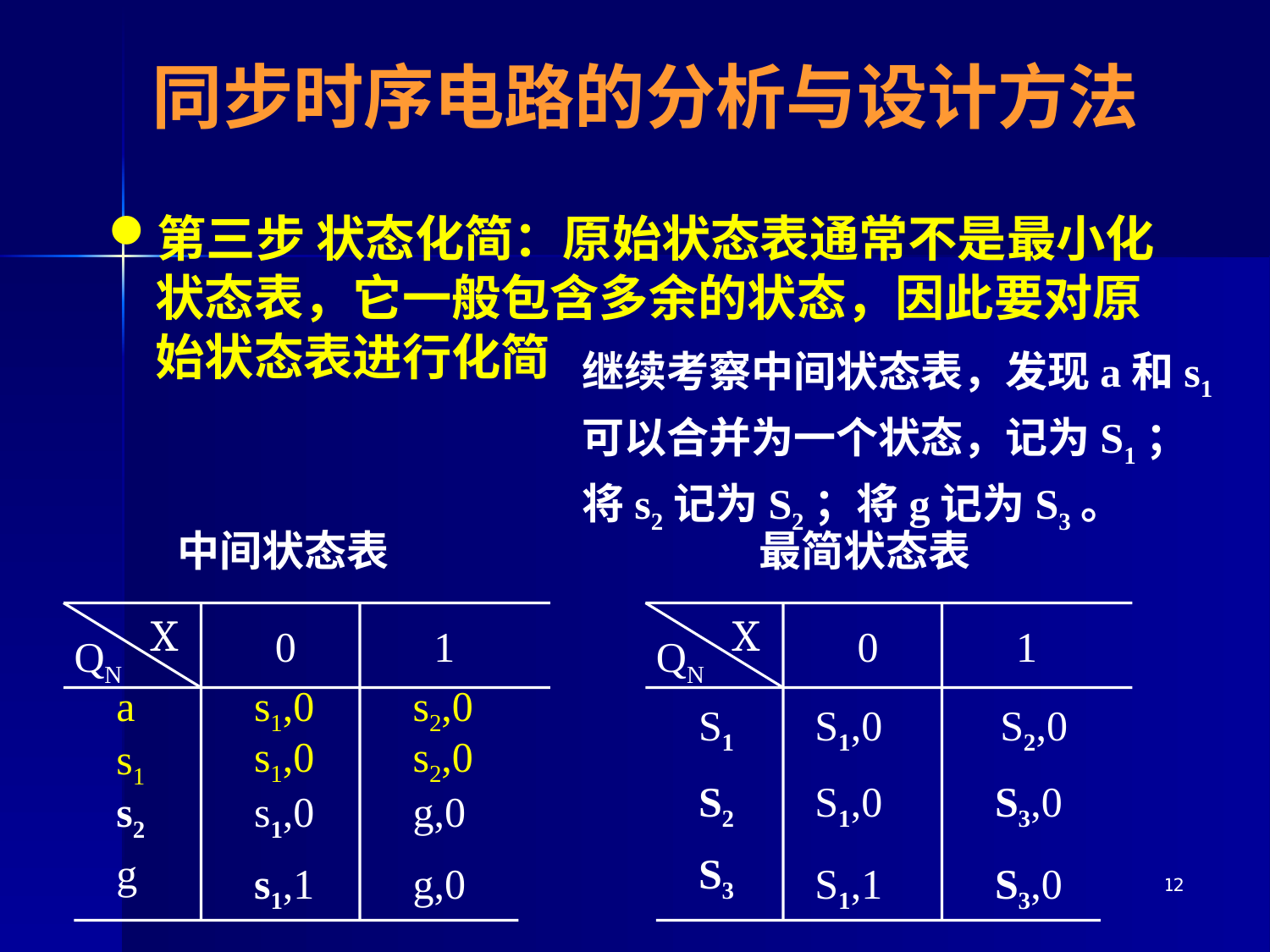

# 同步时序电路的分析与设计方法
第三步 状态化简：原始状态表通常不是最小化状态表，它一般包含多余的状态，因此要对原始状态表进行化简
继续考察中间状态表，发现a和s1
可以合并为一个状态，记为S1；
将s2记为S2；将g记为S3。
中间状态表

X

0
1
  QN

a
s1
s2
g
s1,0
s2,0
s1,0
s2,0
s1,0
g,0
s1,1
g,0
最简状态表

X

0
1
  QN

S1
S1,0
S2,0
S2
S1,0
S3,0
S3
S1,1
S3,0
12